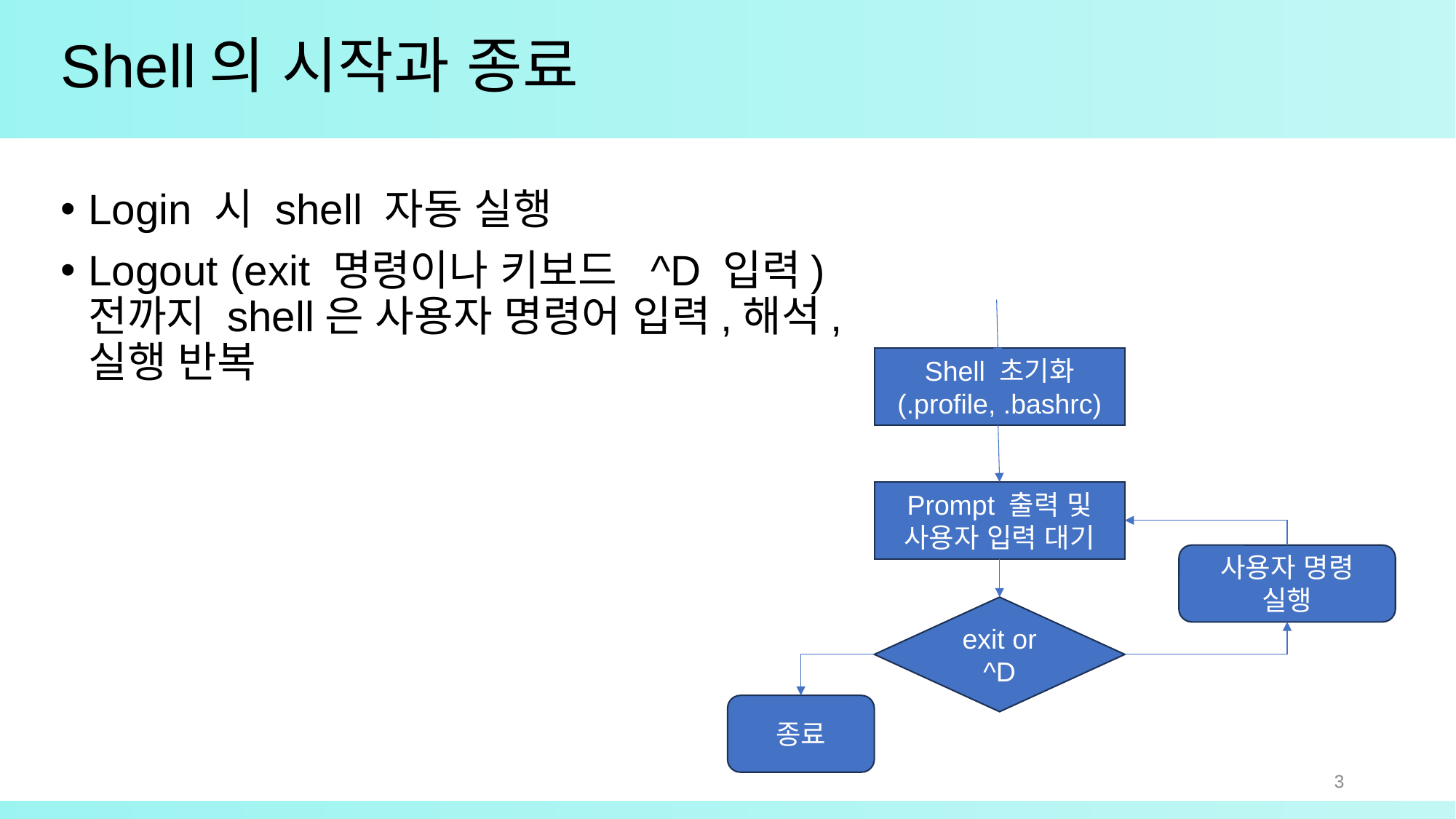

# Shell의 시작과 종료
Login 시 shell 자동 실행
Logout (exit 명령이나 키보드  ^D 입력) 전까지 shell은 사용자 명령어 입력,해석, 실행 반복
Shell 초기화 (.profile, .bashrc)
Prompt 출력 및
사용자 입력 대기
사용자 명령
실행
exit or ^D
종료
3